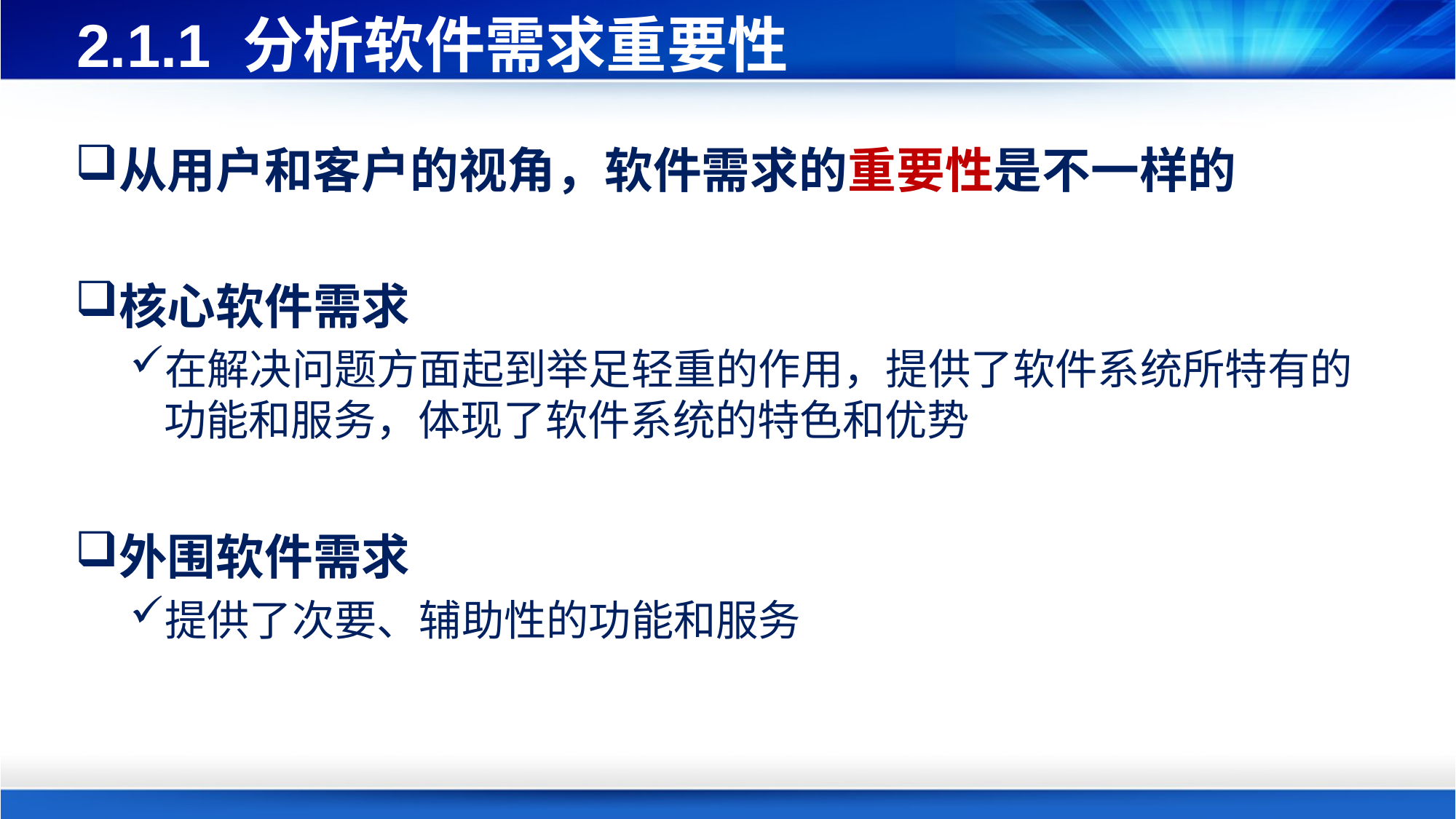

# 2.1.1 分析软件需求重要性
从用户和客户的视角，软件需求的重要性是不一样的

核心软件需求
在解决问题方面起到举足轻重的作用，提供了软件系统所特有的功能和服务，体现了软件系统的特色和优势

外围软件需求
提供了次要、辅助性的功能和服务